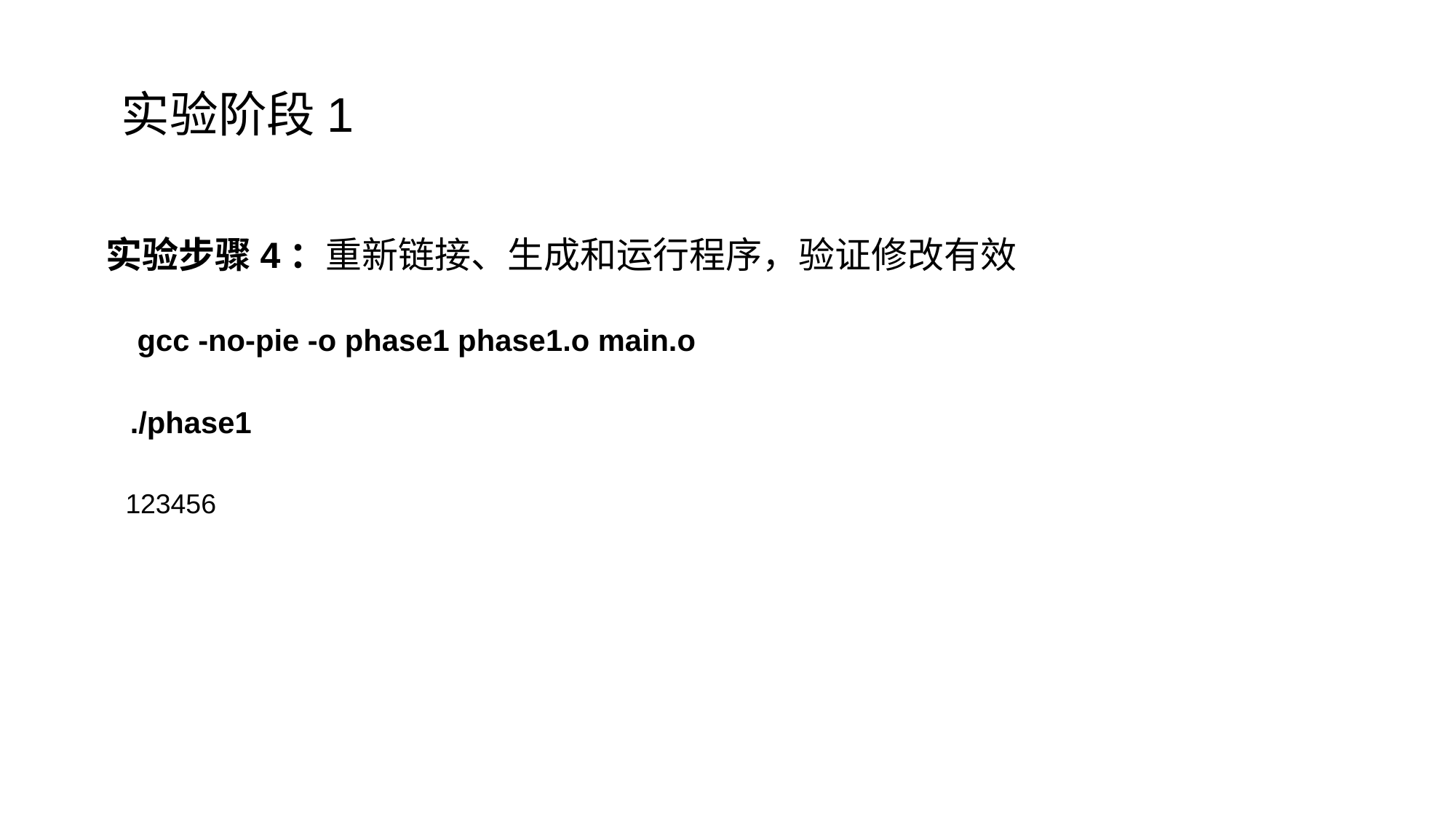

实验阶段1
实验步骤4：重新链接、生成和运行程序，验证修改有效
gcc -no-pie -o phase1 phase1.o main.o
./phase1
123456